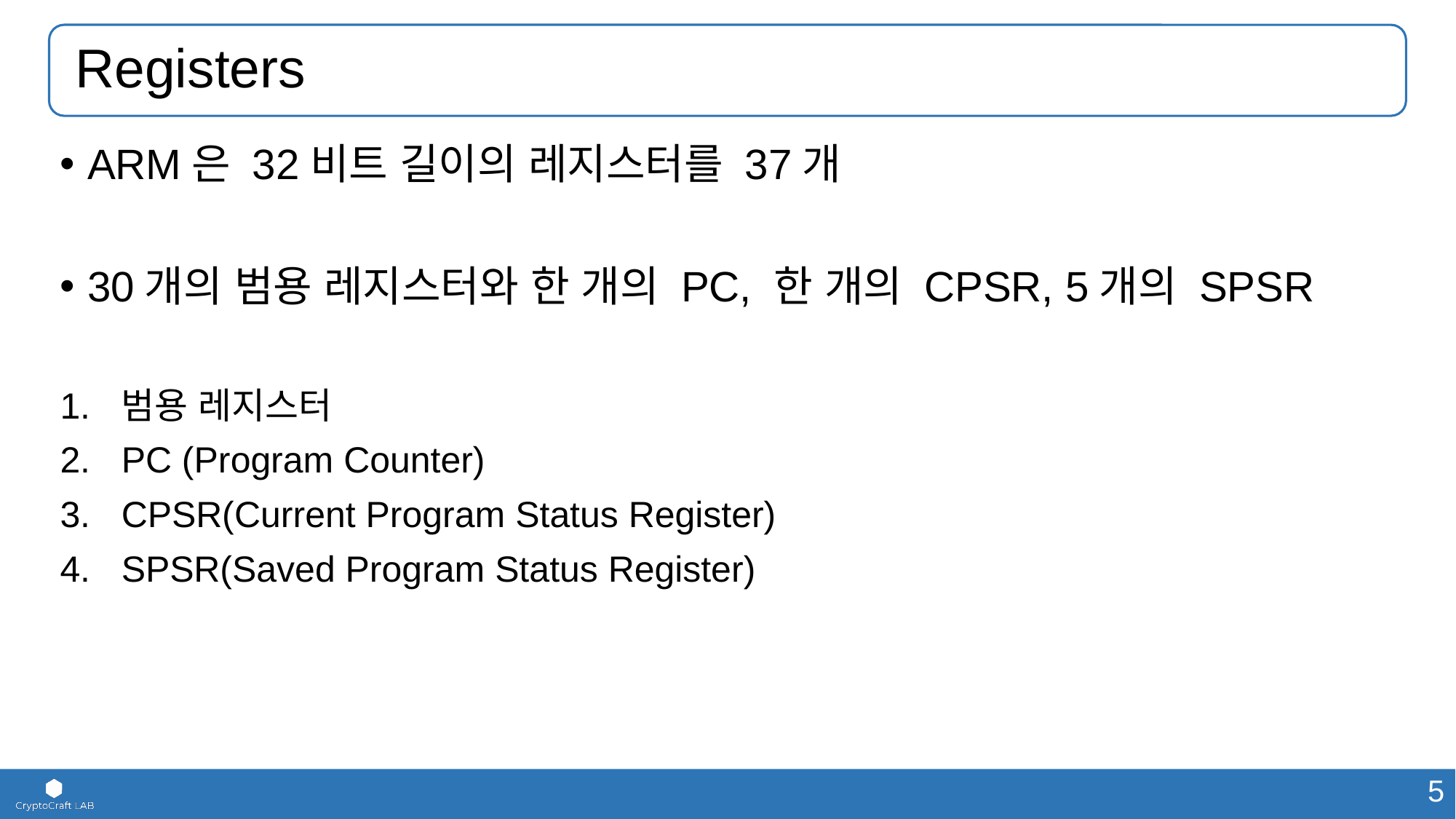

# Registers
ARM은 32비트 길이의 레지스터를 37개

30개의 범용 레지스터와 한 개의 PC, 한 개의 CPSR, 5개의 SPSR

범용 레지스터
PC (Program Counter)
CPSR(Current Program Status Register)
SPSR(Saved Program Status Register)